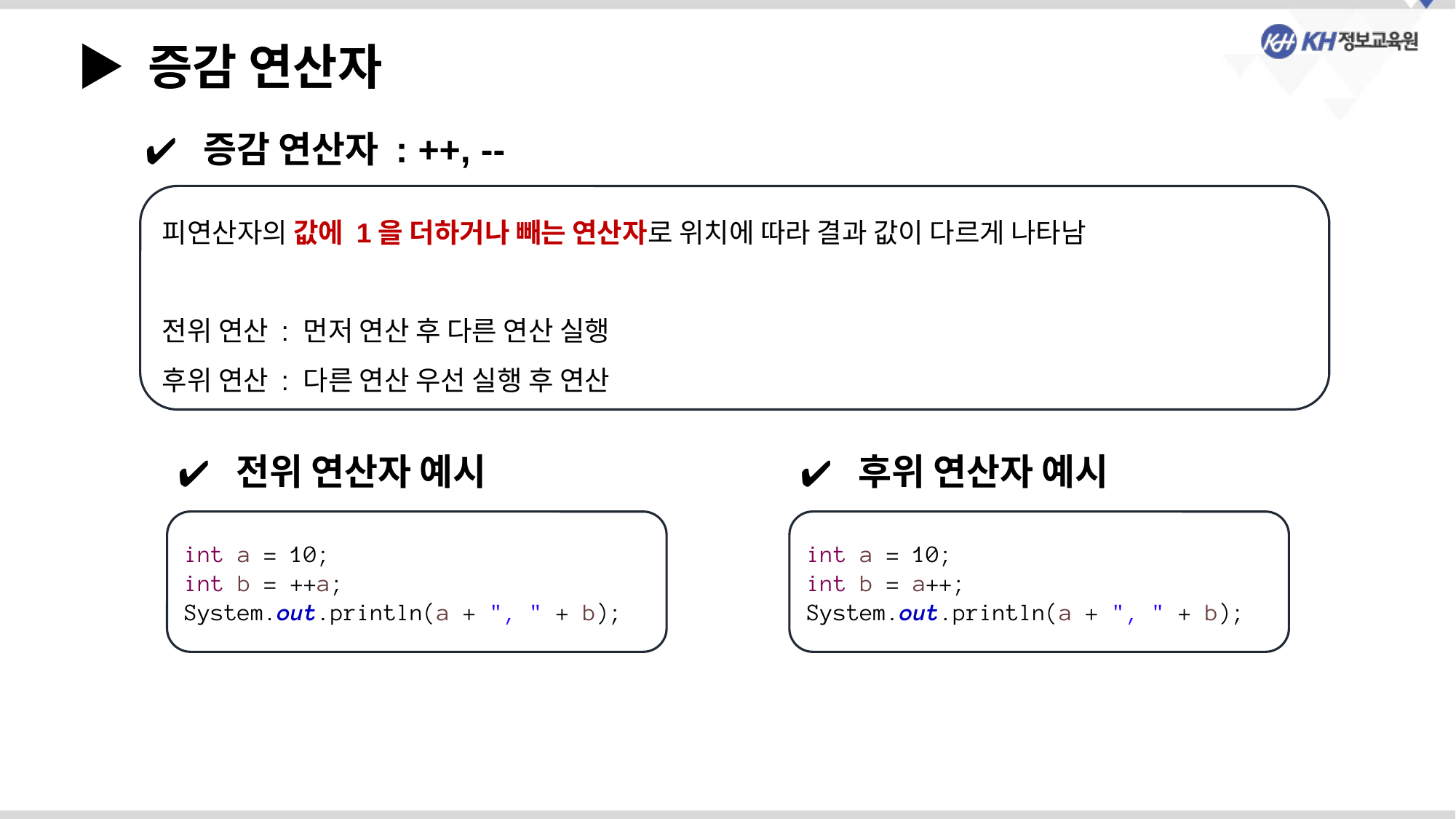

▶ 증감 연산자
 증감 연산자 : ++, --
피연산자의 값에 1을 더하거나 빼는 연산자로 위치에 따라 결과 값이 다르게 나타남

전위 연산 : 먼저 연산 후 다른 연산 실행
후위 연산 : 다른 연산 우선 실행 후 연산
 전위 연산자 예시
 후위 연산자 예시
int a = 10;
int b = ++a;
System.out.println(a + ", " + b);
int a = 10;
int b = a++;
System.out.println(a + ", " + b);